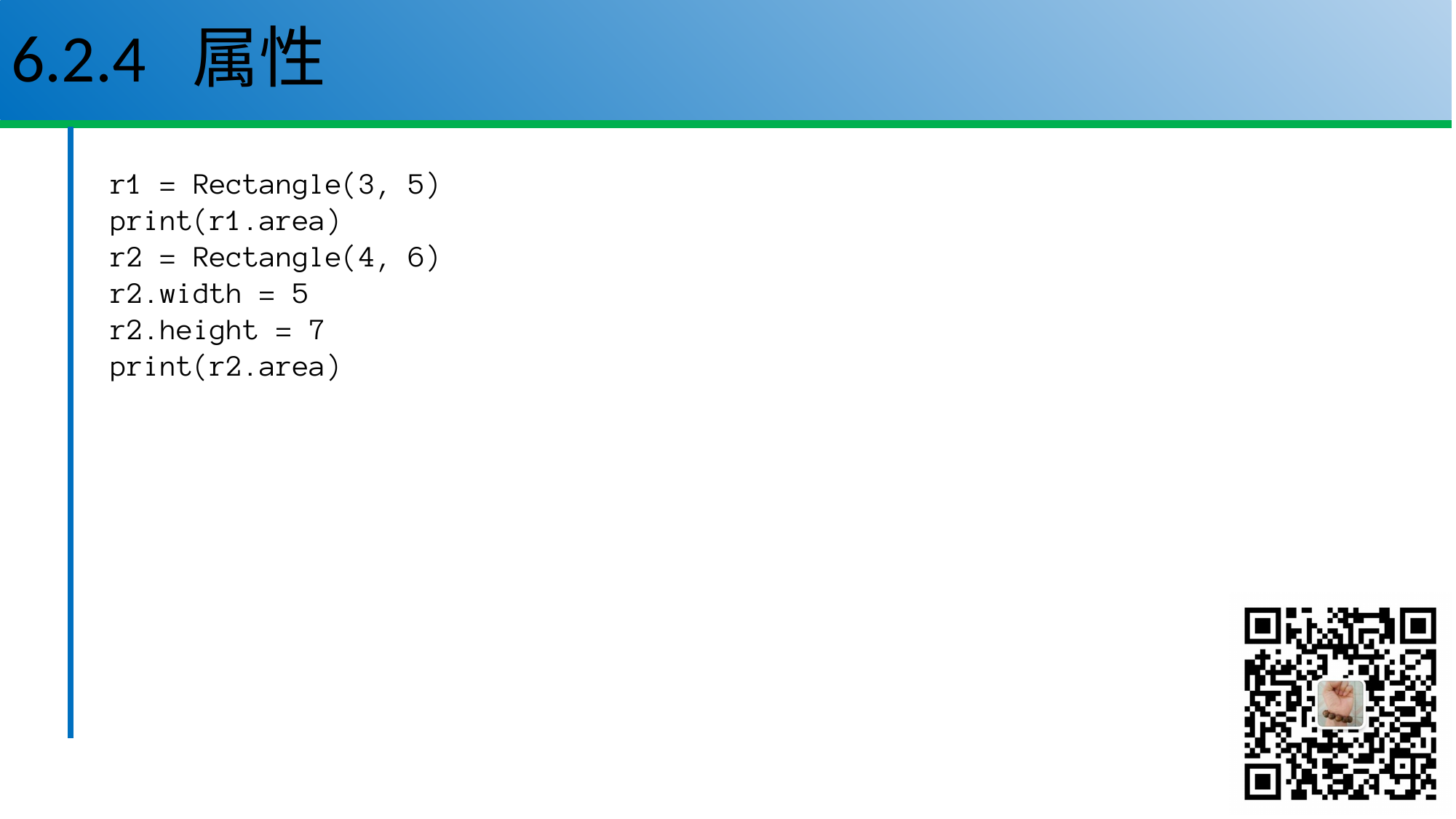

# 6.2.4  属性
r1 = Rectangle(3, 5)
print(r1.area)
r2 = Rectangle(4, 6)
r2.width = 5
r2.height = 7
print(r2.area)
28